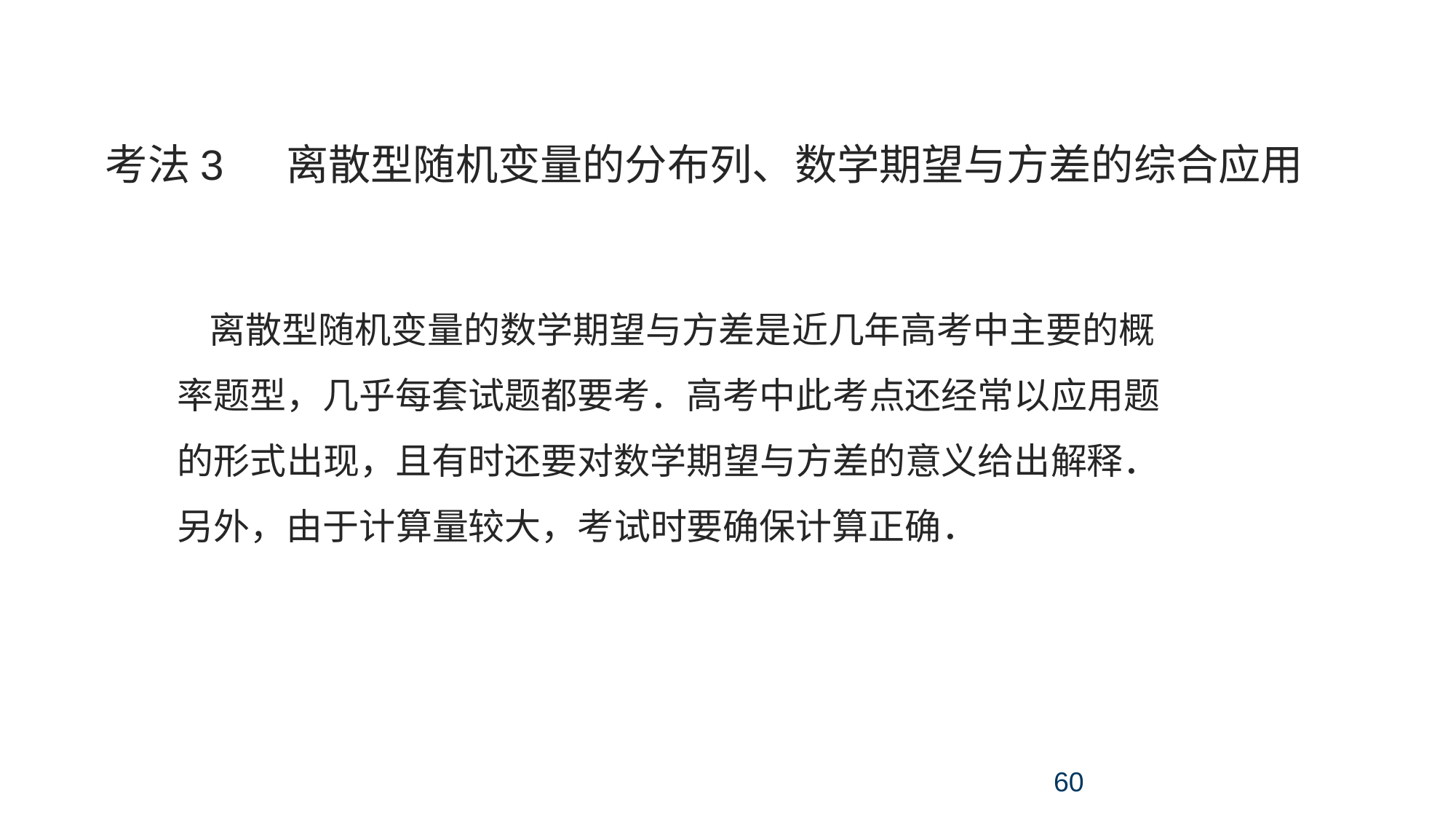

考点二  离散型随机变量及其分布列、数学期望与方差
考法3　 离散型随机变量的分布列、数学期望与方差的综合应用
离散型随机变量的数学期望与方差是近几年高考中主要的概率题型，几乎每套试题都要考．高考中此考点还经常以应用题的形式出现，且有时还要对数学期望与方差的意义给出解释．另外，由于计算量较大，考试时要确保计算正确．
60